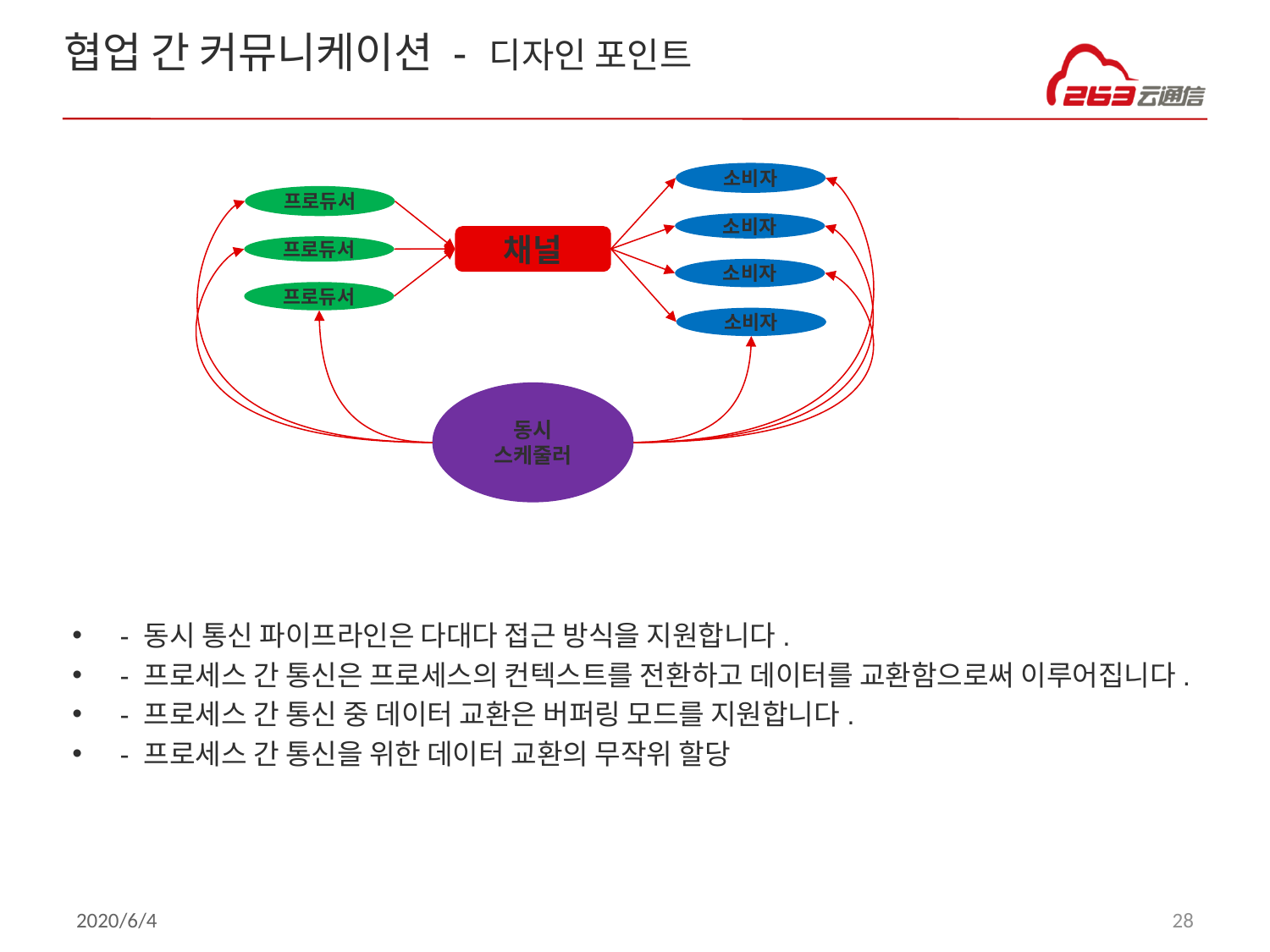

# 협업 간 커뮤니케이션 - 디자인 포인트
소비자
프로듀서
소비자
채널
프로듀서
소비자
프로듀서
소비자
동시 스케줄러
- 동시 통신 파이프라인은 다대다 접근 방식을 지원합니다.
- 프로세스 간 통신은 프로세스의 컨텍스트를 전환하고 데이터를 교환함으로써 이루어집니다.
- 프로세스 간 통신 중 데이터 교환은 버퍼링 모드를 지원합니다.
- 프로세스 간 통신을 위한 데이터 교환의 무작위 할당